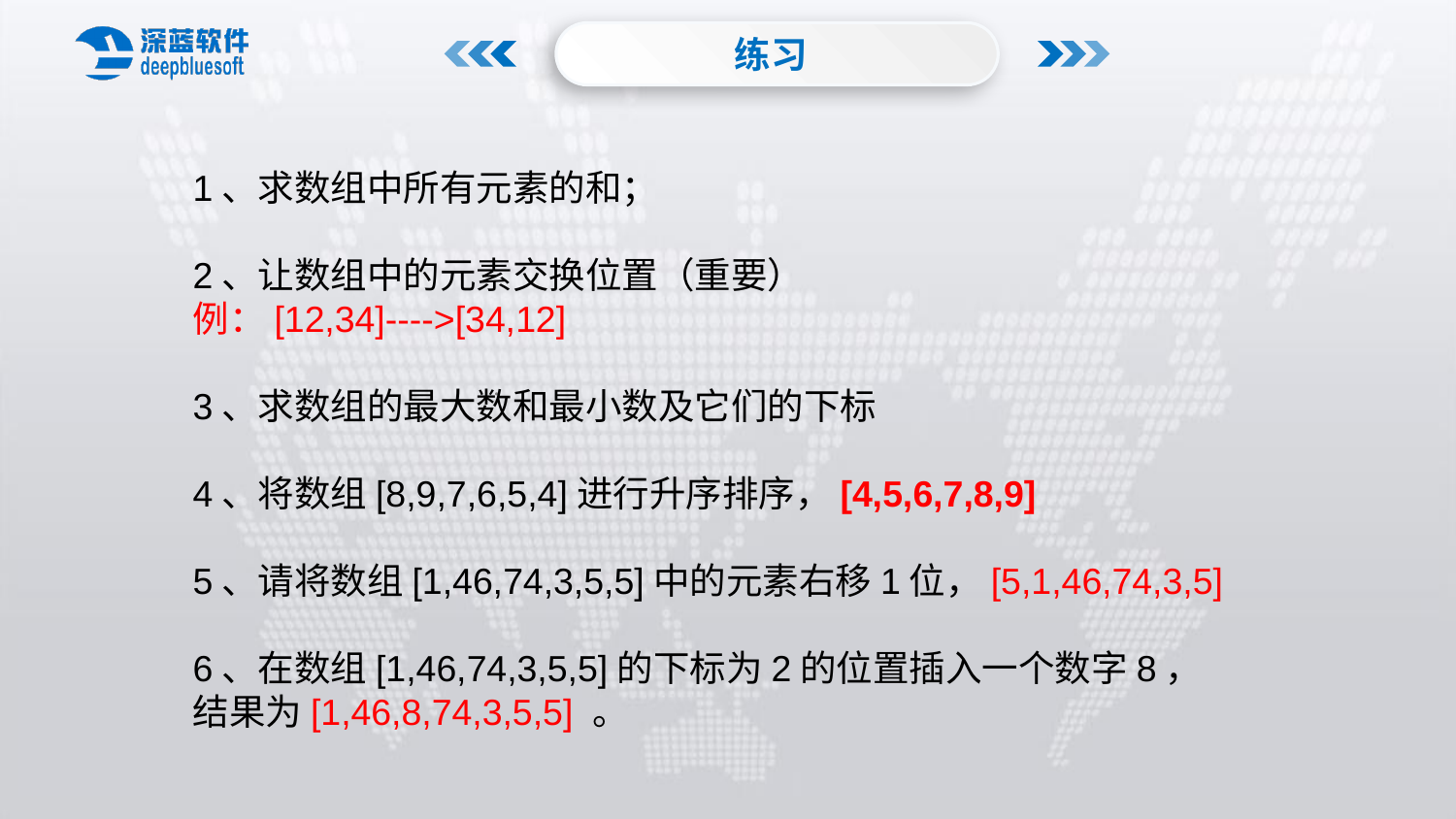

练习

1、求数组中所有元素的和；

2、让数组中的元素交换位置（重要）
例：[12,34]---->[34,12]

3、求数组的最大数和最小数及它们的下标

4、将数组[8,9,7,6,5,4]进行升序排序，[4,5,6,7,8,9]

5、请将数组[1,46,74,3,5,5]中的元素右移1位，[5,1,46,74,3,5]

6、在数组[1,46,74,3,5,5]的下标为2的位置插入一个数字8，结果为[1,46,8,74,3,5,5] 。